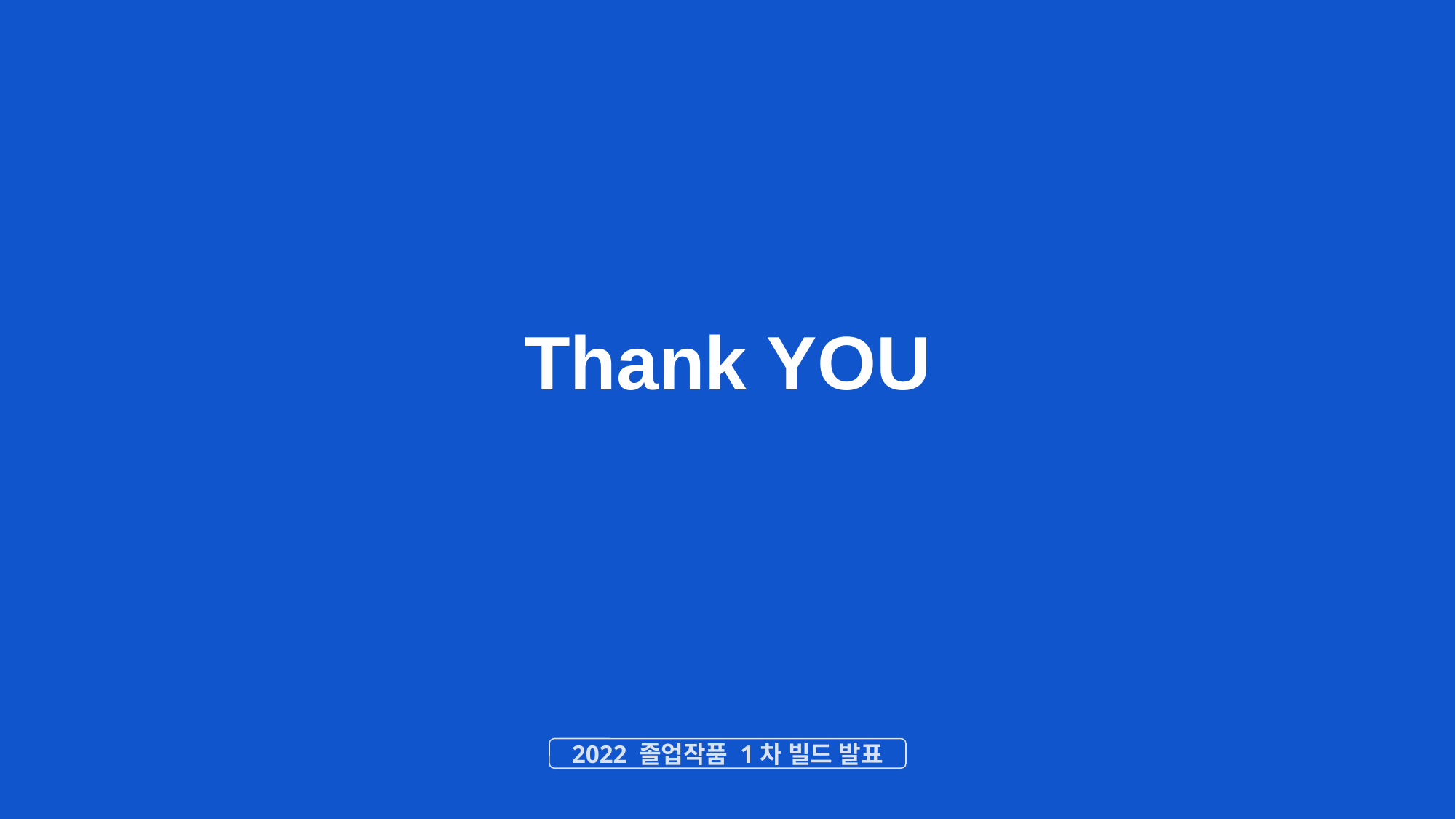

Thank YOU

2022 졸업작품 1차 빌드 발표